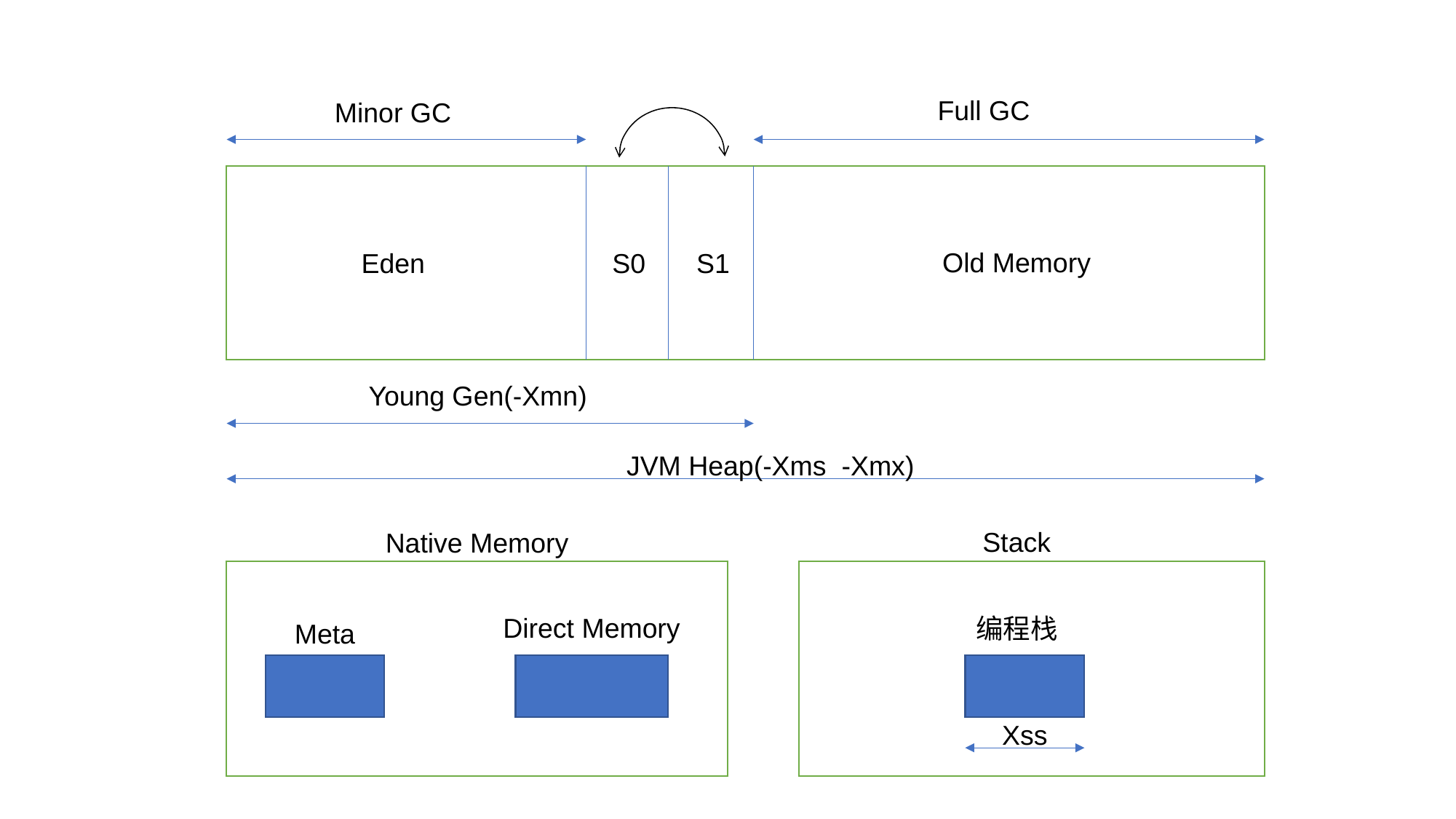

Full GC
Minor GC

Old Memory
Eden
S0
S1
Young Gen(-Xmn)
JVM Heap(-Xms  -Xmx)
Stack
Native Memory

Direct Memory
编程栈
Meta

Xss